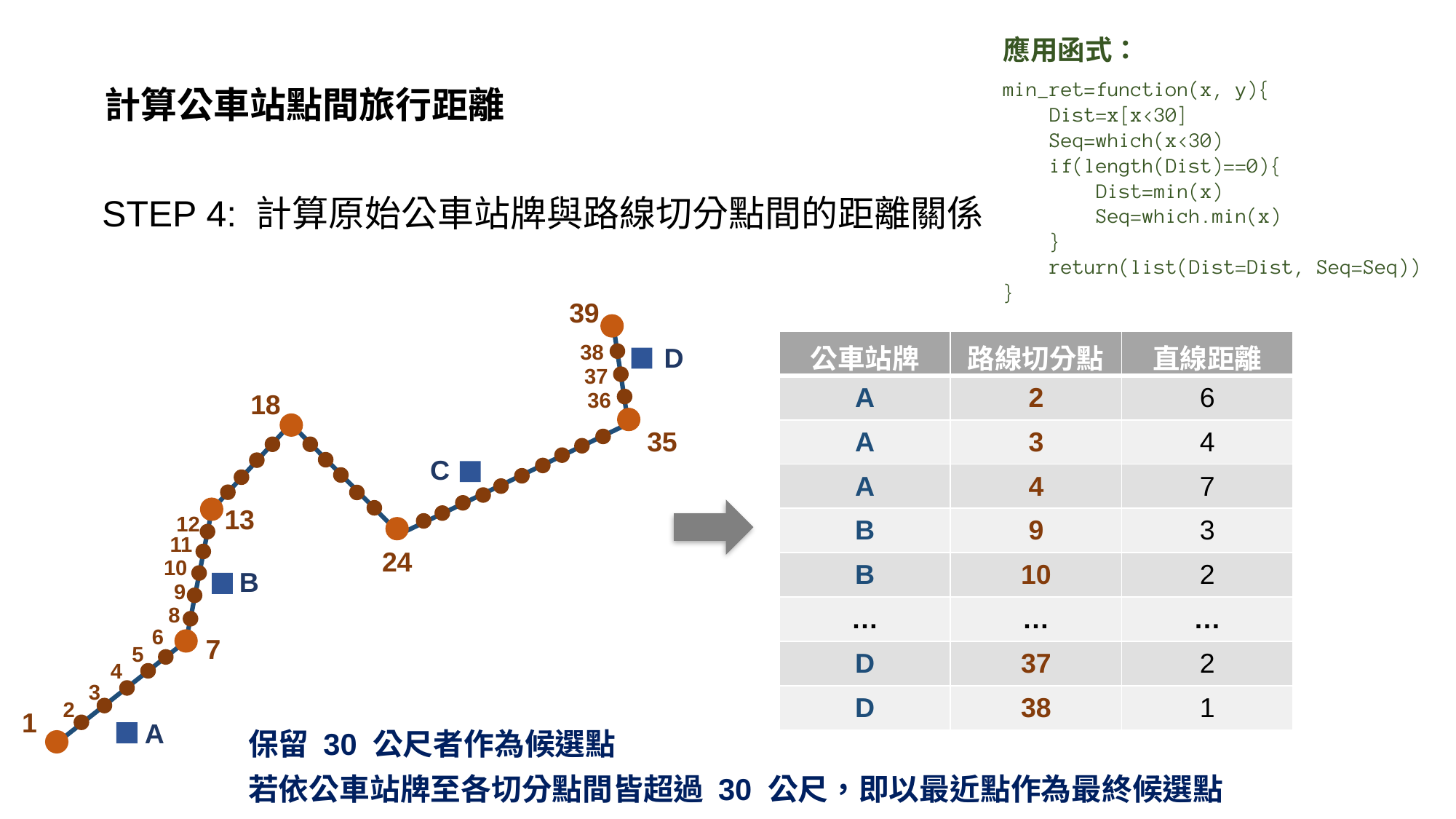

應用函式：
min_ret=function(x, y){
    Dist=x[x<30]
    Seq=which(x<30)
    if(length(Dist)==0){
        Dist=min(x)
        Seq=which.min(x)
    }
    return(list(Dist=Dist, Seq=Seq))
}
計算公車站點間旅行距離
STEP 4: 計算原始公車站牌與路線切分點間的距離關係
39

| 公車站牌 | 路線切分點 | 直線距離 |
| --- | --- | --- |
| A | 2 | 6 |
| A | 3 | 4 |
| A | 4 | 7 |
| B | 9 | 3 |
| B | 10 | 2 |
| … | … | … |
| D | 37 | 2 |
| D | 38 | 1 |
38
D

37

36
18

35

C

13

12

11
24

10
B

9

8

6
7

5

4

3

2

1
A

保留 30 公尺者作為候選點
若依公車站牌至各切分點間皆超過 30 公尺，即以最近點作為最終候選點